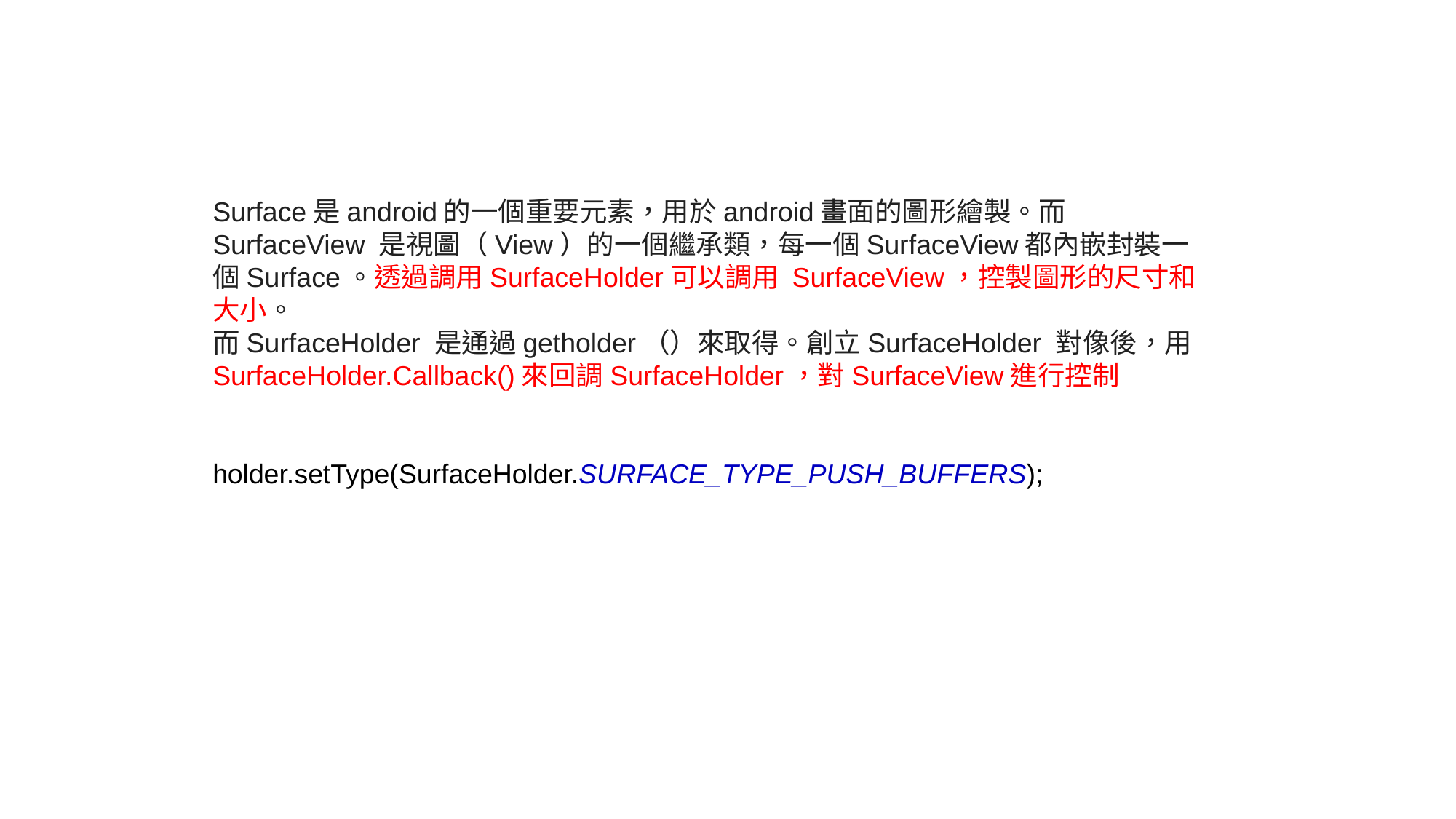

Surface是android的一個重要元素，用於android畫面的圖形繪製。而SurfaceView 是視圖（View）的一個繼承類，每一個Sur​​faceView都內嵌封裝一個Sur​​face。透過調用SurfaceHolder可以調用 SurfaceView，控製圖形的尺寸和大小。
而SurfaceHolder 是通過getholder（）來取得。創立SurfaceHolder 對像後，用SurfaceHolder.Callback()來回調SurfaceHolder，對SurfaceView進行控制

holder.setType(SurfaceHolder.SURFACE_TYPE_PUSH_BUFFERS);